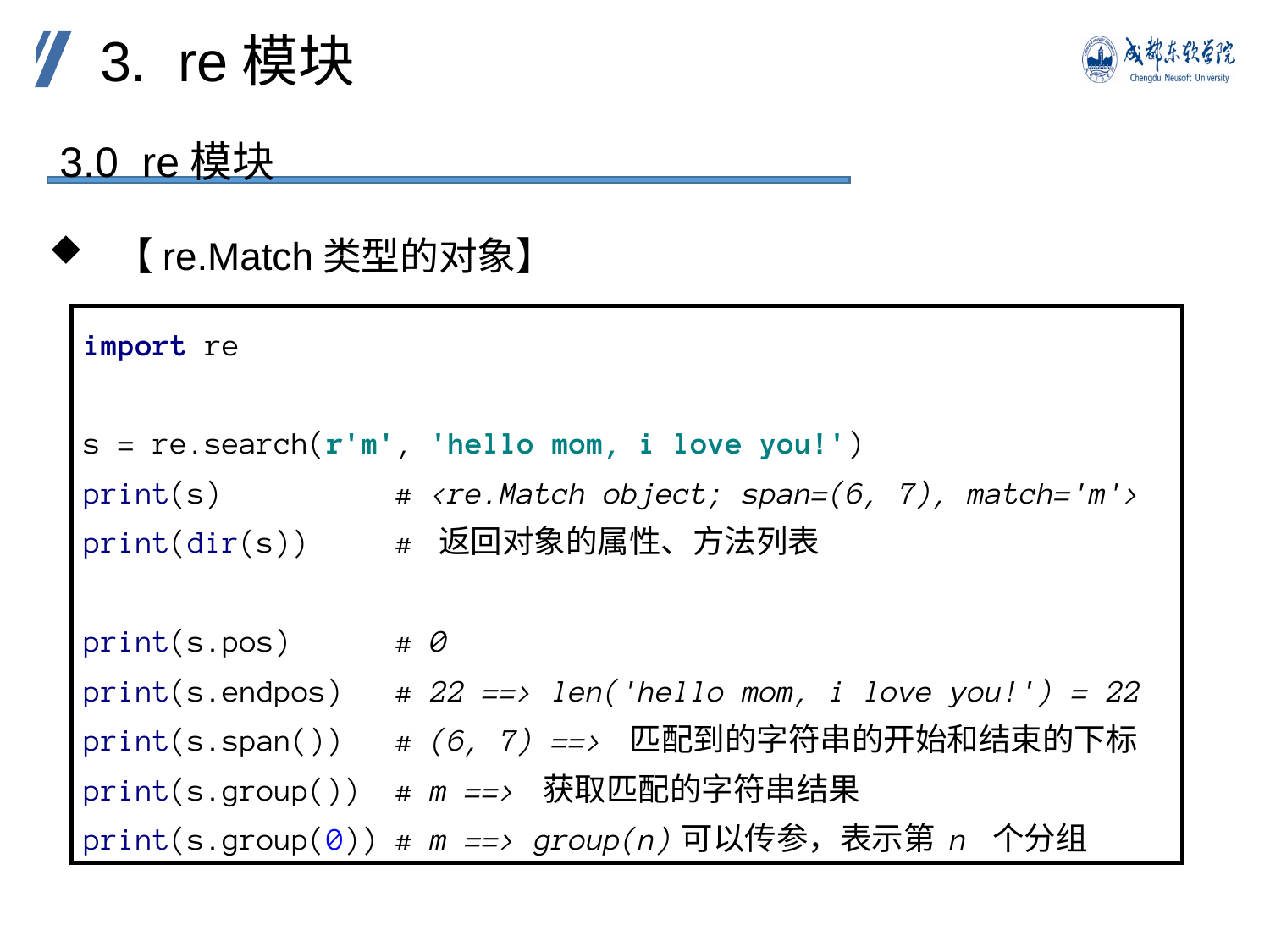

3.  re模块
3.0  re模块

 【re.Match类型的对象】

import re
s = re.search(r'm', 'hello mom, i love you!')
print(s)          # <re.Match object; span=(6, 7), match='m'>
print(dir(s))     # 返回对象的属性、方法列表
print(s.pos)      # 0
print(s.endpos)   # 22 ==> len('hello mom, i love you!') = 22
print(s.span())   # (6, 7) ==> 匹配到的字符串的开始和结束的下标
print(s.group())  # m ==> 获取匹配的字符串结果
print(s.group(0)) # m ==> group(n)可以传参，表示第 n 个分组